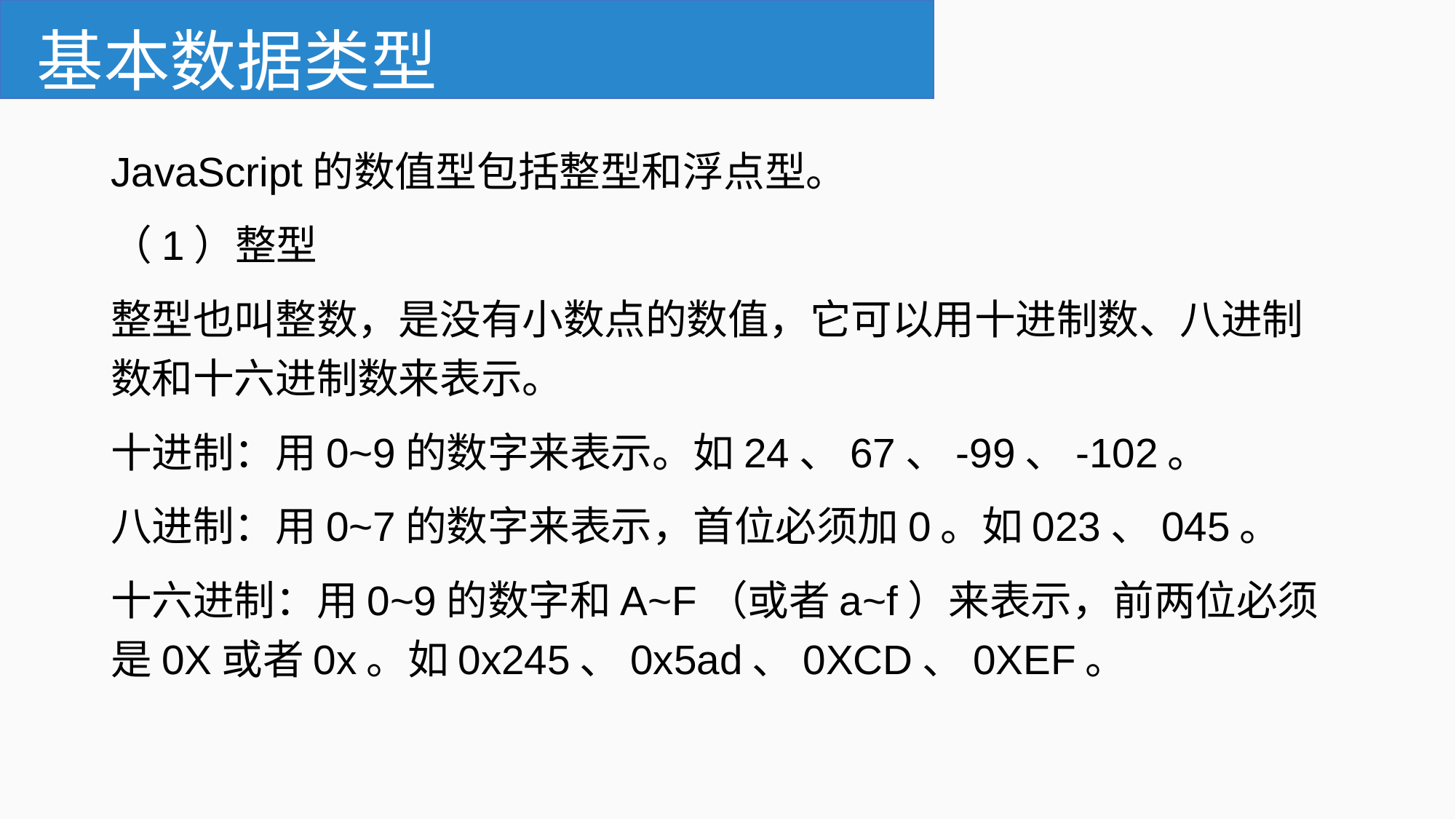

# 基本数据类型
JavaScript的数值型包括整型和浮点型。
（1）整型
整型也叫整数，是没有小数点的数值，它可以用十进制数、八进制数和十六进制数来表示。
十进制：用0~9的数字来表示。如24、67、-99、-102。
八进制：用0~7的数字来表示，首位必须加0。如023、045。
十六进制：用0~9的数字和A~F（或者a~f）来表示，前两位必须是0X或者0x。如0x245、0x5ad、0XCD、0XEF。